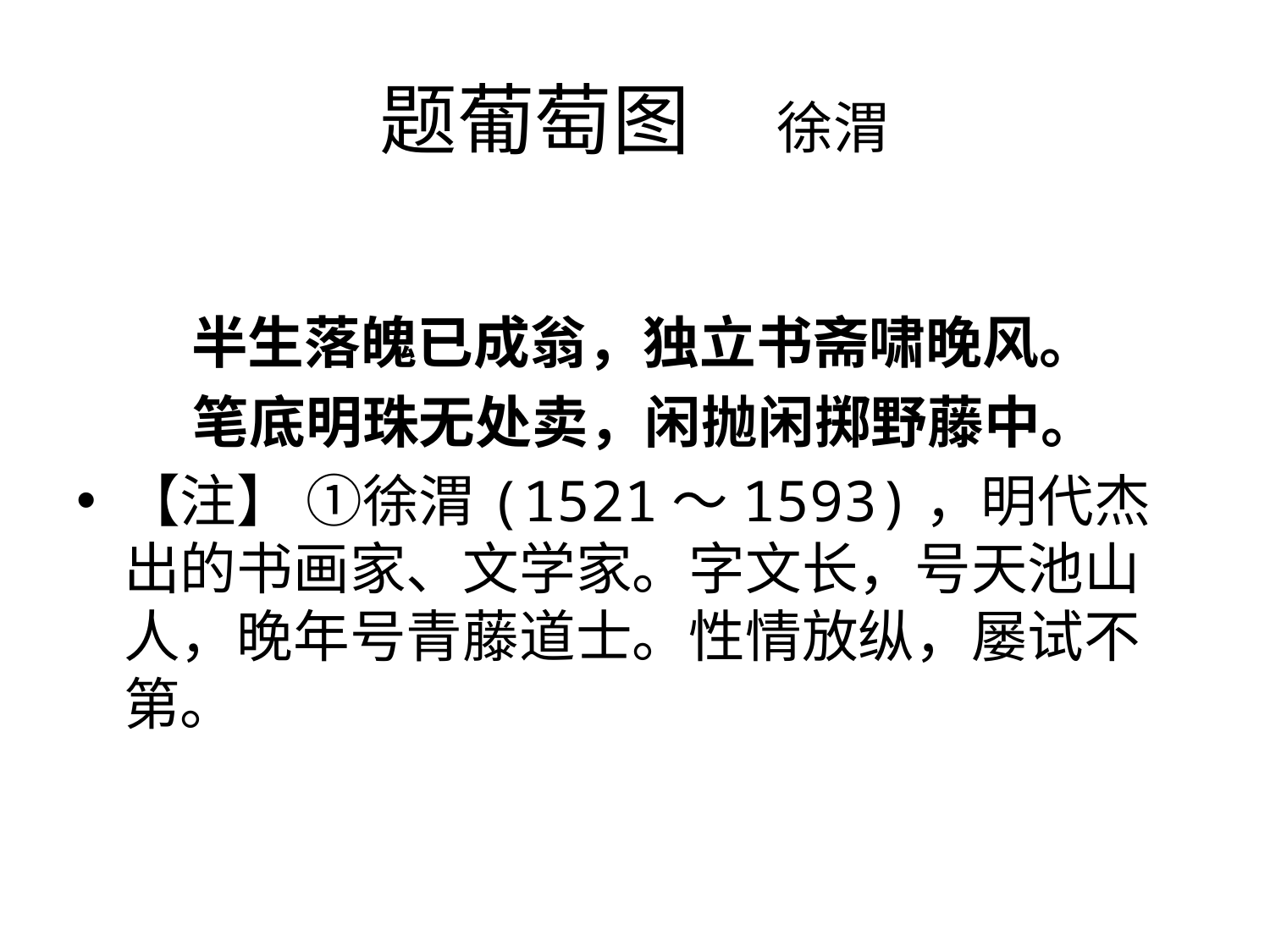

# 题葡萄图     徐渭

        半生落魄已成翁，独立书斋啸晚风。
        笔底明珠无处卖，闲抛闲掷野藤中。
【注】 ①徐渭(1521～1593)，明代杰出的书画家、文学家。字文长，号天池山人，晚年号青藤道士。性情放纵，屡试不第。